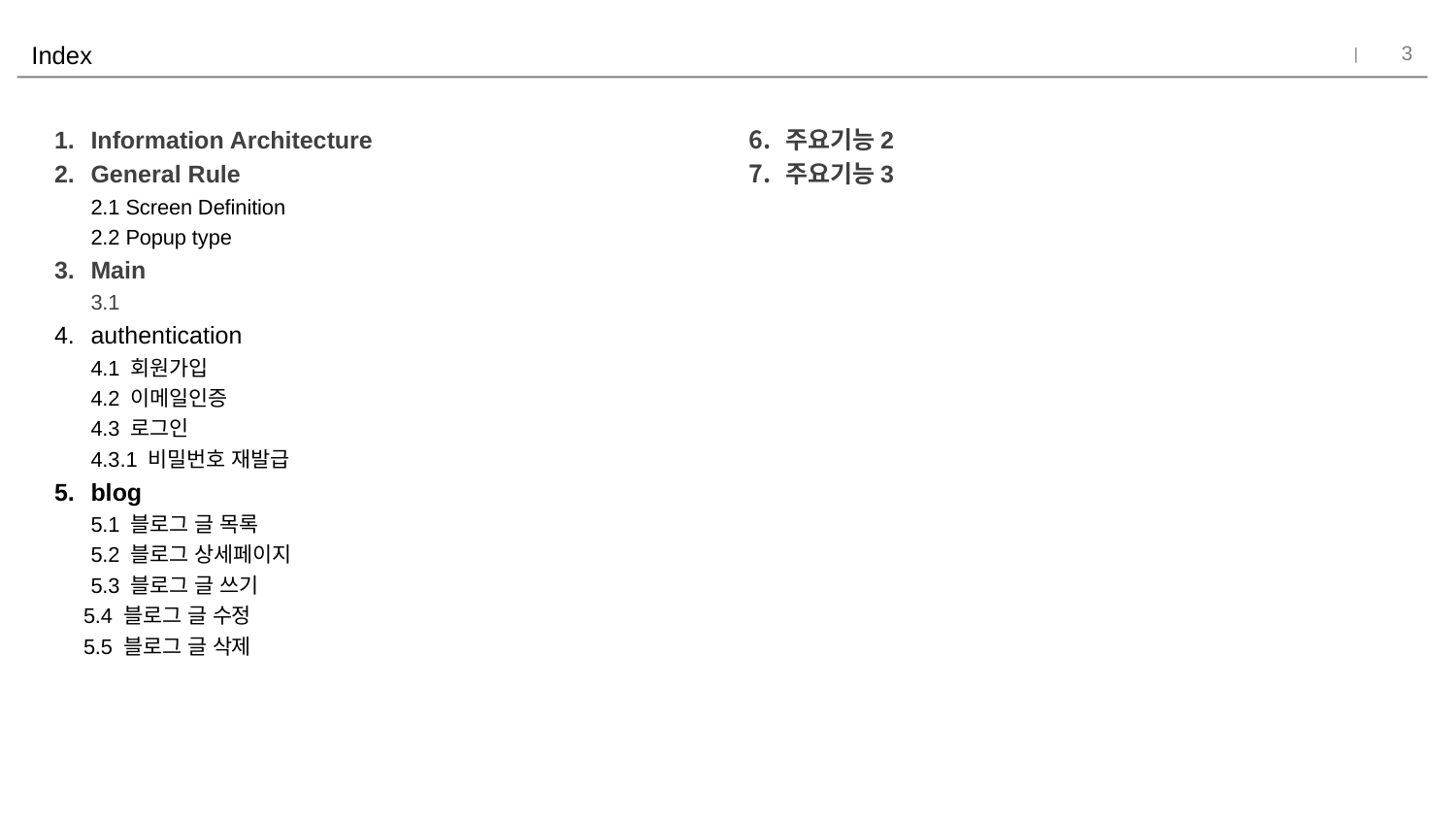

3
# Index
Information Architecture
General Rule
2.1 Screen Definition
2.2 Popup type
Main
3.1
authentication
4.1 회원가입
4.2 이메일인증
4.3 로그인
4.3.1 비밀번호 재발급
blog
5.1 블로그 글 목록
5.2 블로그 상세페이지
5.3 블로그 글 쓰기
     5.4 블로그 글 수정
     5.5 블로그 글 삭제

주요기능2
주요기능3